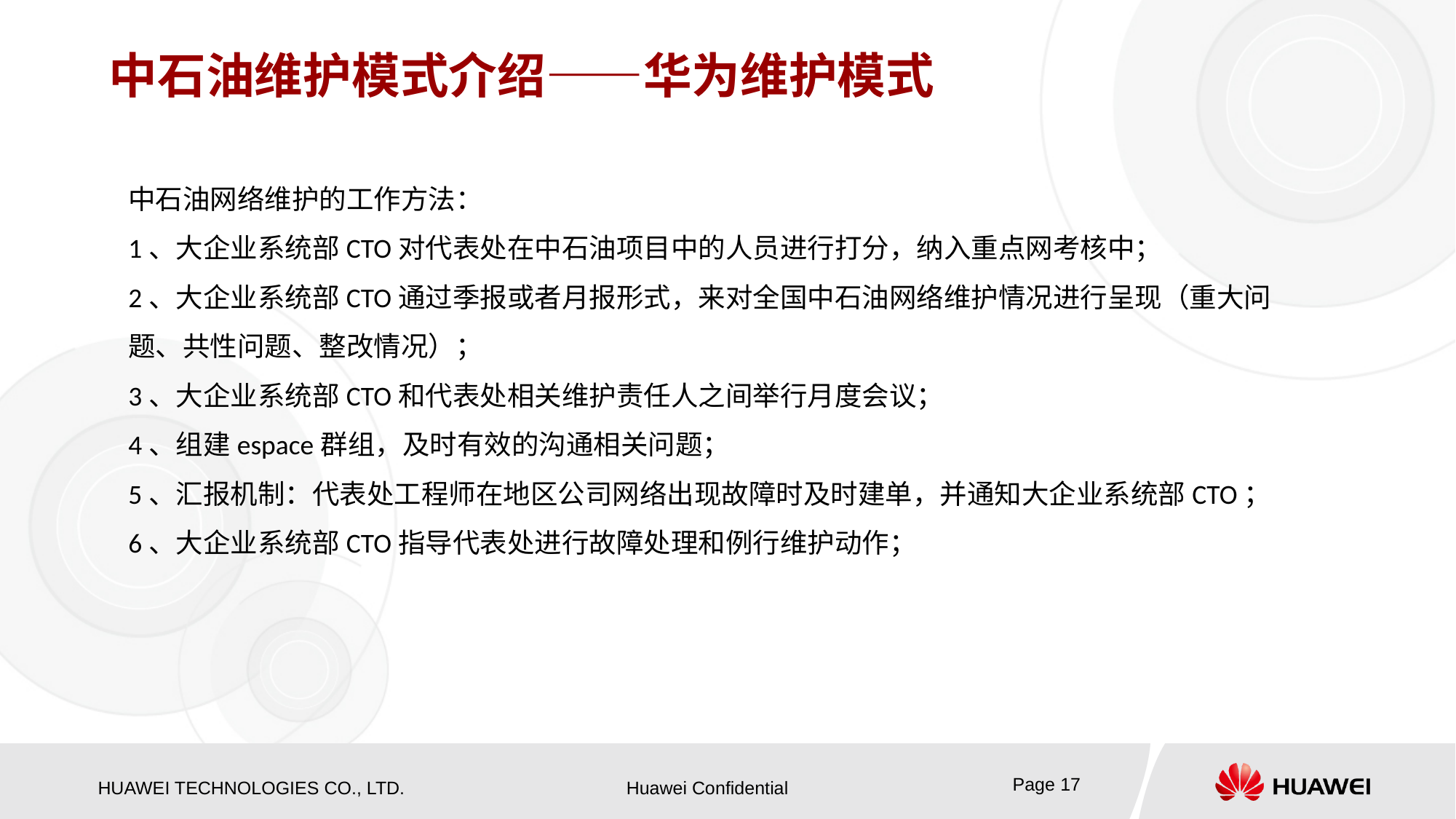

# 中石油维护模式介绍——华为维护模式
中石油网络维护的工作方法：
1、大企业系统部CTO对代表处在中石油项目中的人员进行打分，纳入重点网考核中；
2、大企业系统部CTO通过季报或者月报形式，来对全国中石油网络维护情况进行呈现（重大问题、共性问题、整改情况）；
3、大企业系统部CTO和代表处相关维护责任人之间举行月度会议；
4、组建espace群组，及时有效的沟通相关问题；
5、汇报机制：代表处工程师在地区公司网络出现故障时及时建单，并通知大企业系统部CTO；
6、大企业系统部CTO指导代表处进行故障处理和例行维护动作；